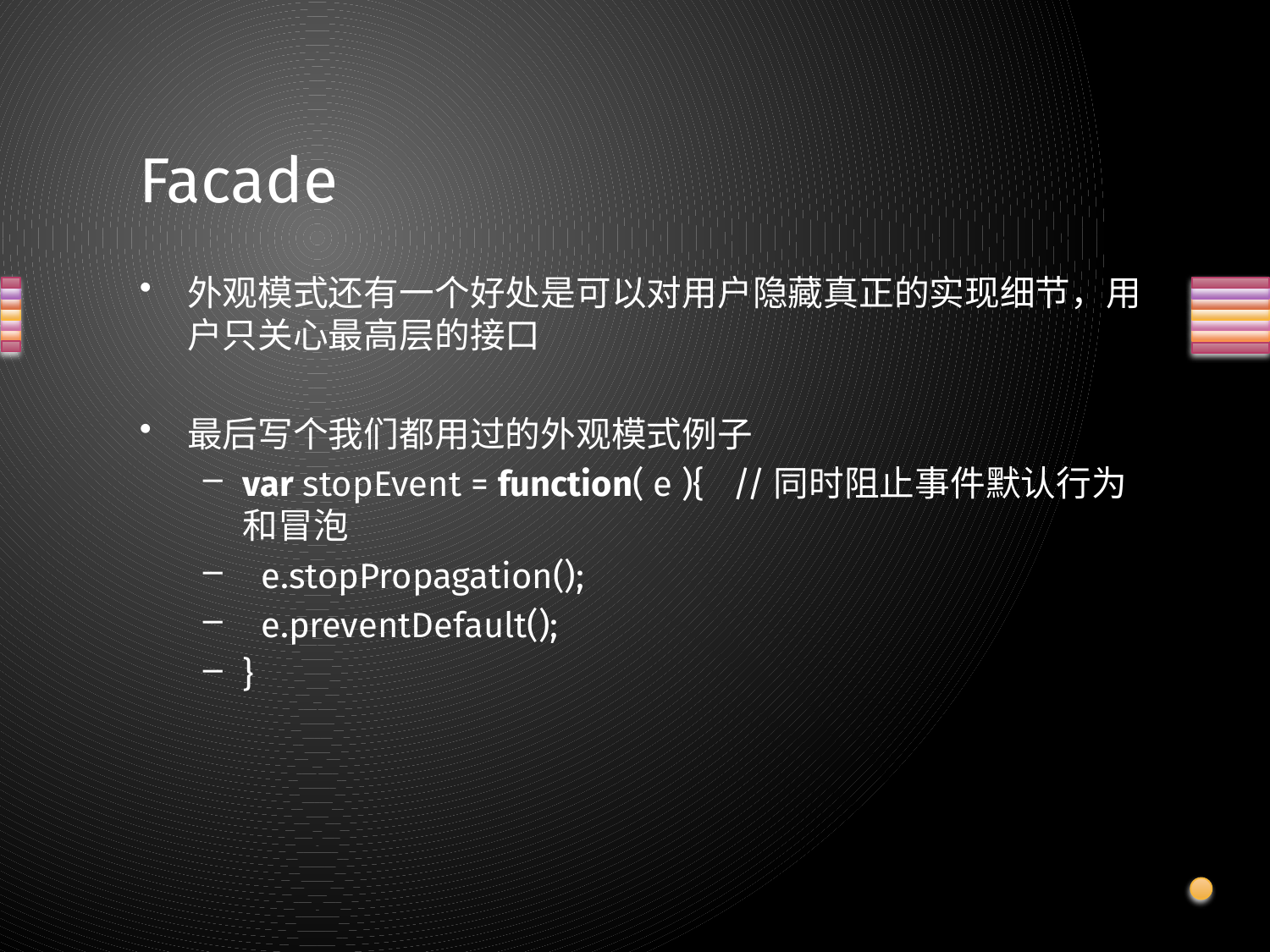

# Facade
外观模式还有一个好处是可以对用户隐藏真正的实现细节，用户只关心最高层的接口

最后写个我们都用过的外观模式例子
var stopEvent = function( e ){   //同时阻止事件默认行为和冒泡
  e.stopPropagation();
  e.preventDefault();
}